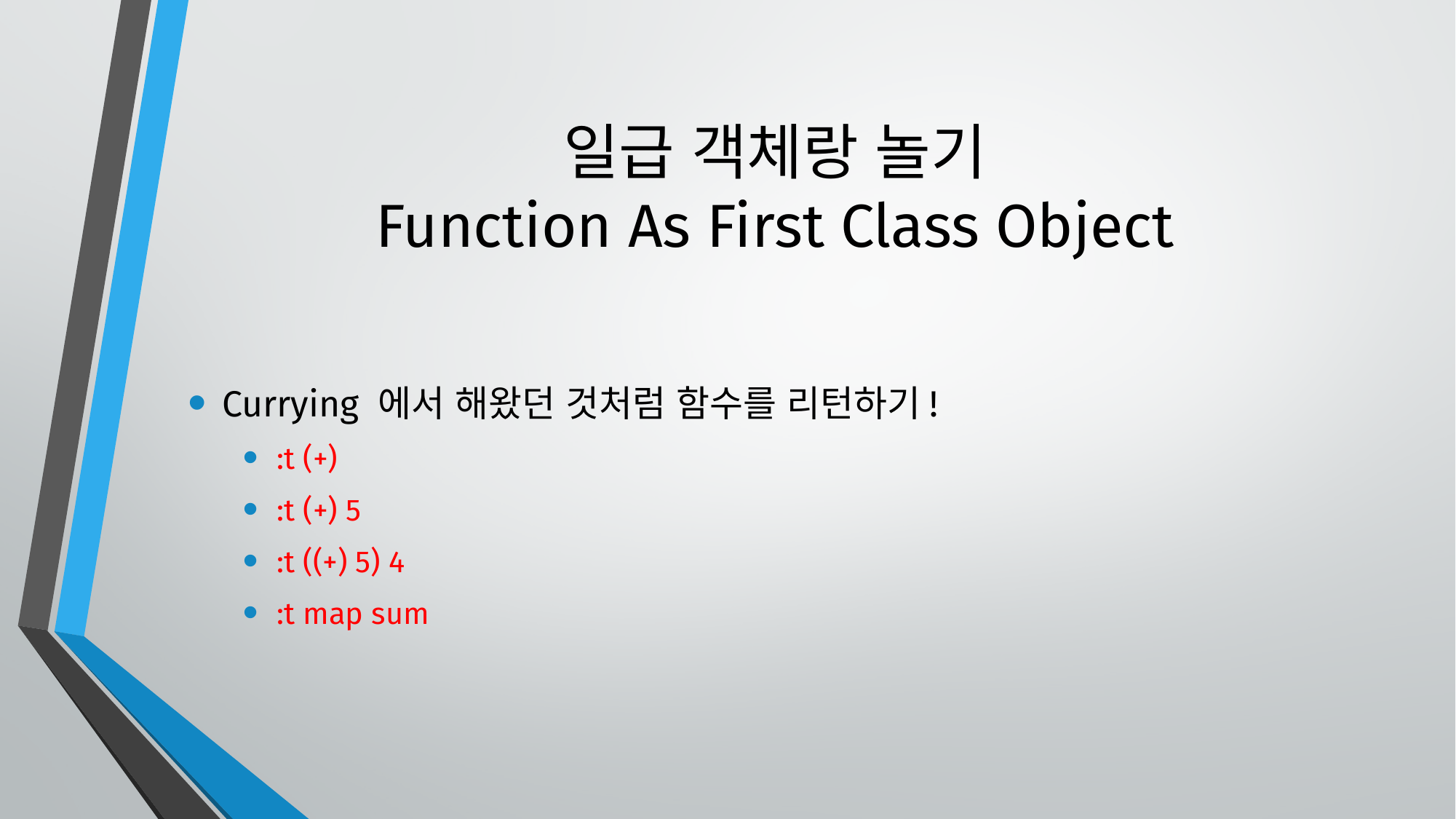

# 일급 객체랑 놀기 Function As First Class Object
Currying 에서 해왔던 것처럼 함수를 리턴하기!
:t (+)
:t (+) 5
:t ((+) 5) 4
:t map sum